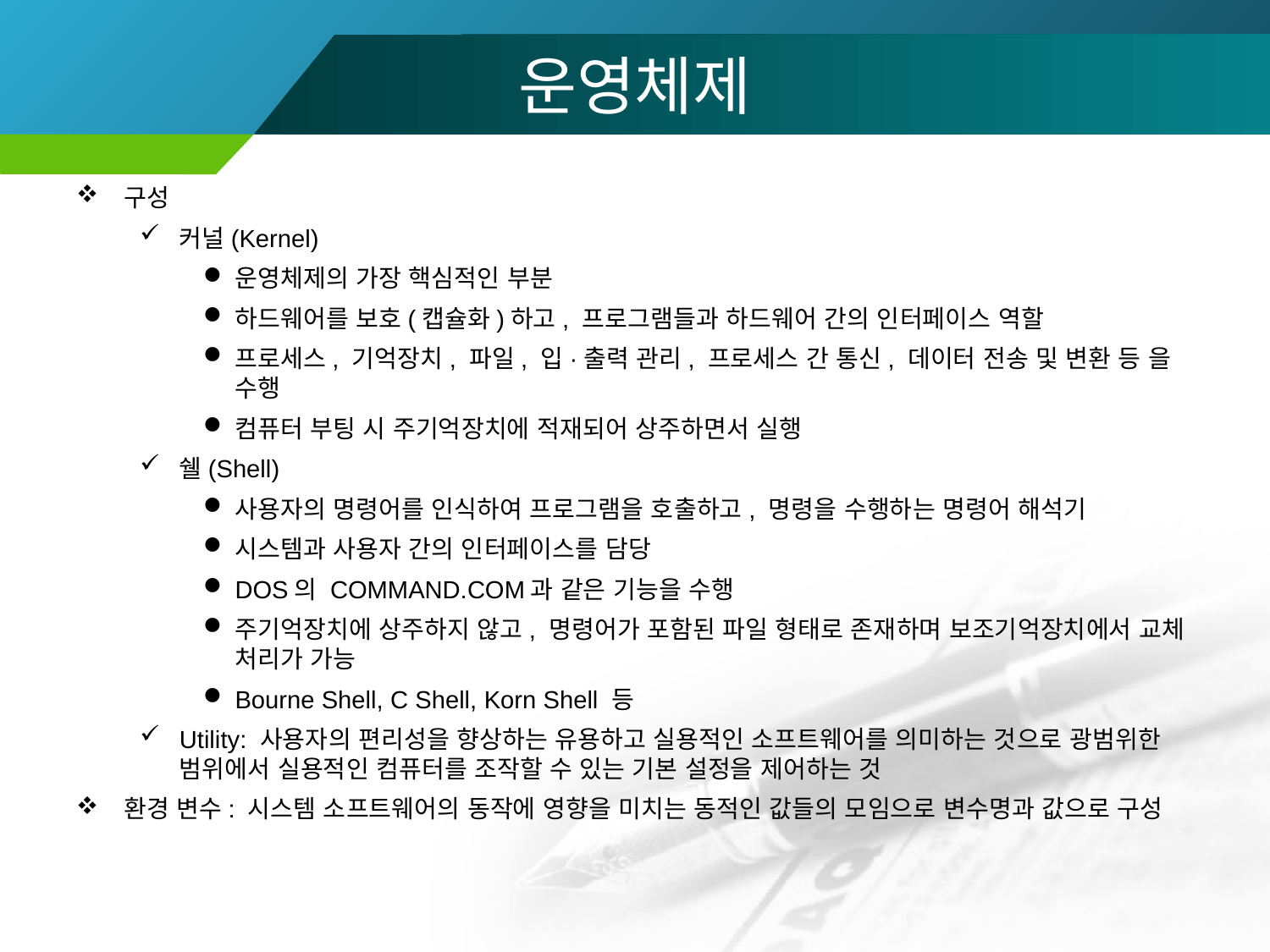

# 운영체제
구성
커널(Kernel)
운영체제의 가장 핵심적인 부분
하드웨어를 보호(캡슐화)하고, 프로그램들과 하드웨어 간의 인터페이스 역할
프로세스, 기억장치, 파일, 입·출력 관리, 프로세스 간 통신, 데이터 전송 및 변환 등 을 수행
컴퓨터 부팅 시 주기억장치에 적재되어 상주하면서 실행
쉘(Shell)
사용자의 명령어를 인식하여 프로그램을 호출하고, 명령을 수행하는 명령어 해석기
시스템과 사용자 간의 인터페이스를 담당
DOS의 COMMAND.COM과 같은 기능을 수행
주기억장치에 상주하지 않고, 명령어가 포함된 파일 형태로 존재하며 보조기억장치에서 교체 처리가 가능
Bourne Shell, C Shell, Korn Shell 등
Utility: 사용자의 편리성을 향상하는 유용하고 실용적인 소프트웨어를 의미하는 것으로 광범위한 범위에서 실용적인 컴퓨터를 조작할 수 있는 기본 설정을 제어하는 것
환경 변수: 시스템 소프트웨어의 동작에 영향을 미치는 동적인 값들의 모임으로 변수명과 값으로 구성